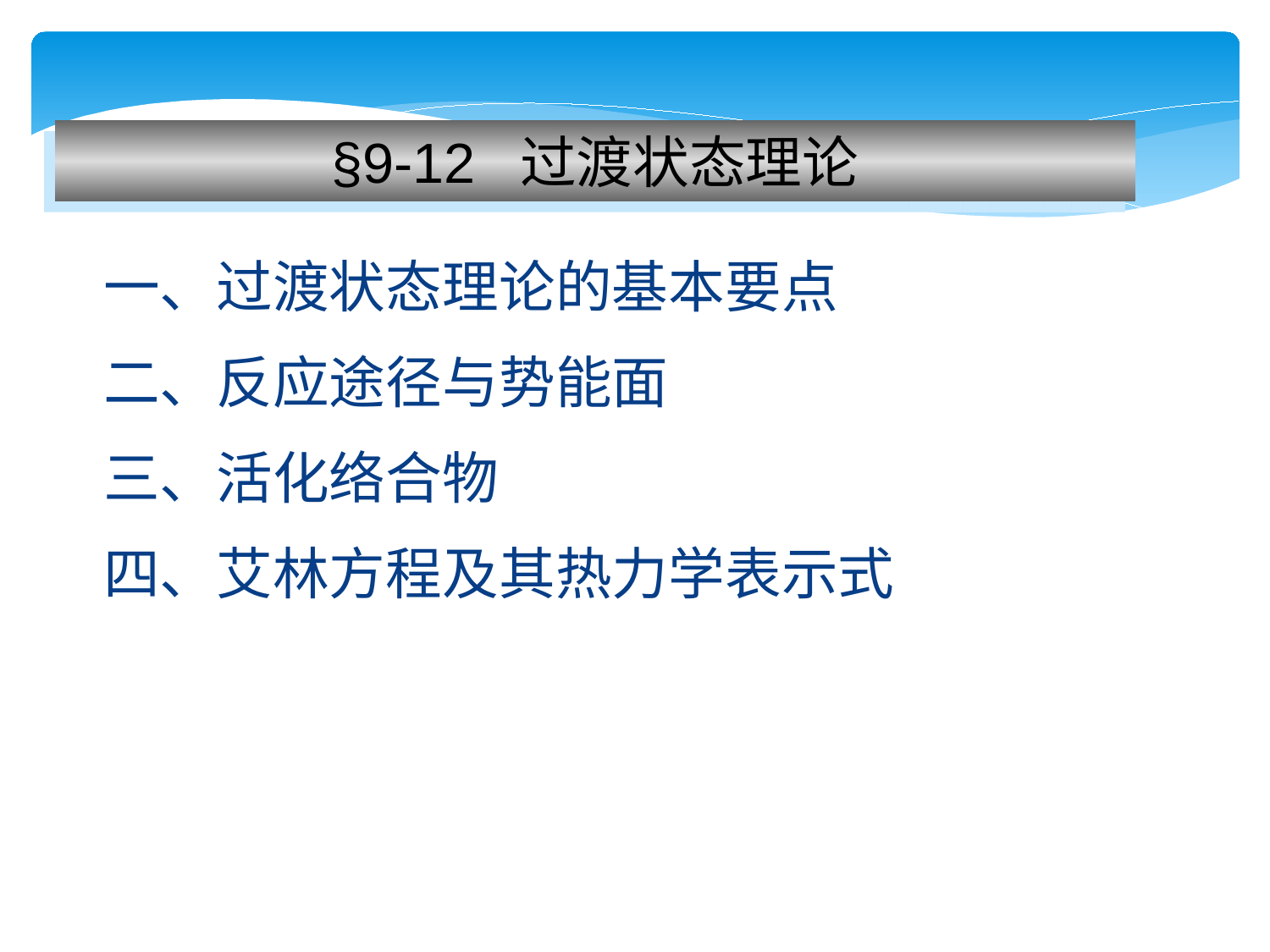

§9-12  过渡状态理论
一、过渡状态理论的基本要点
二、反应途径与势能面
三、活化络合物
四、艾林方程及其热力学表示式